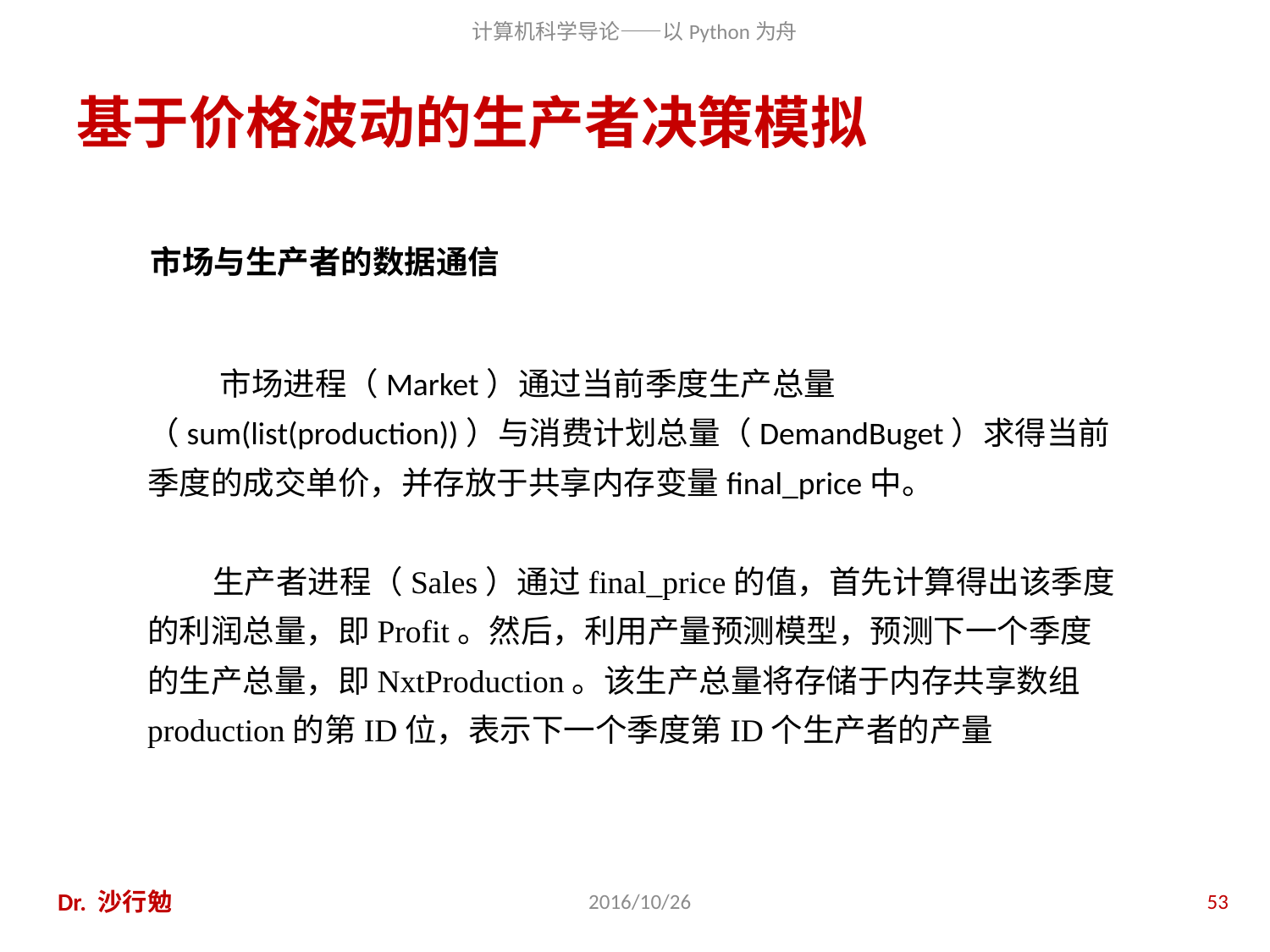

# 基于价格波动的生产者决策模拟
市场与生产者的数据通信
         市场进程（Market）通过当前季度生产总量（sum(list(production))）与消费计划总量（DemandBuget）求得当前季度的成交单价，并存放于共享内存变量final_price中。

        生产者进程（Sales）通过final_price的值，首先计算得出该季度的利润总量，即Profit。然后，利用产量预测模型，预测下一个季度的生产总量，即NxtProduction。该生产总量将存储于内存共享数组production的第ID位，表示下一个季度第ID个生产者的产量
Dr. 沙行勉
2016/10/26
53